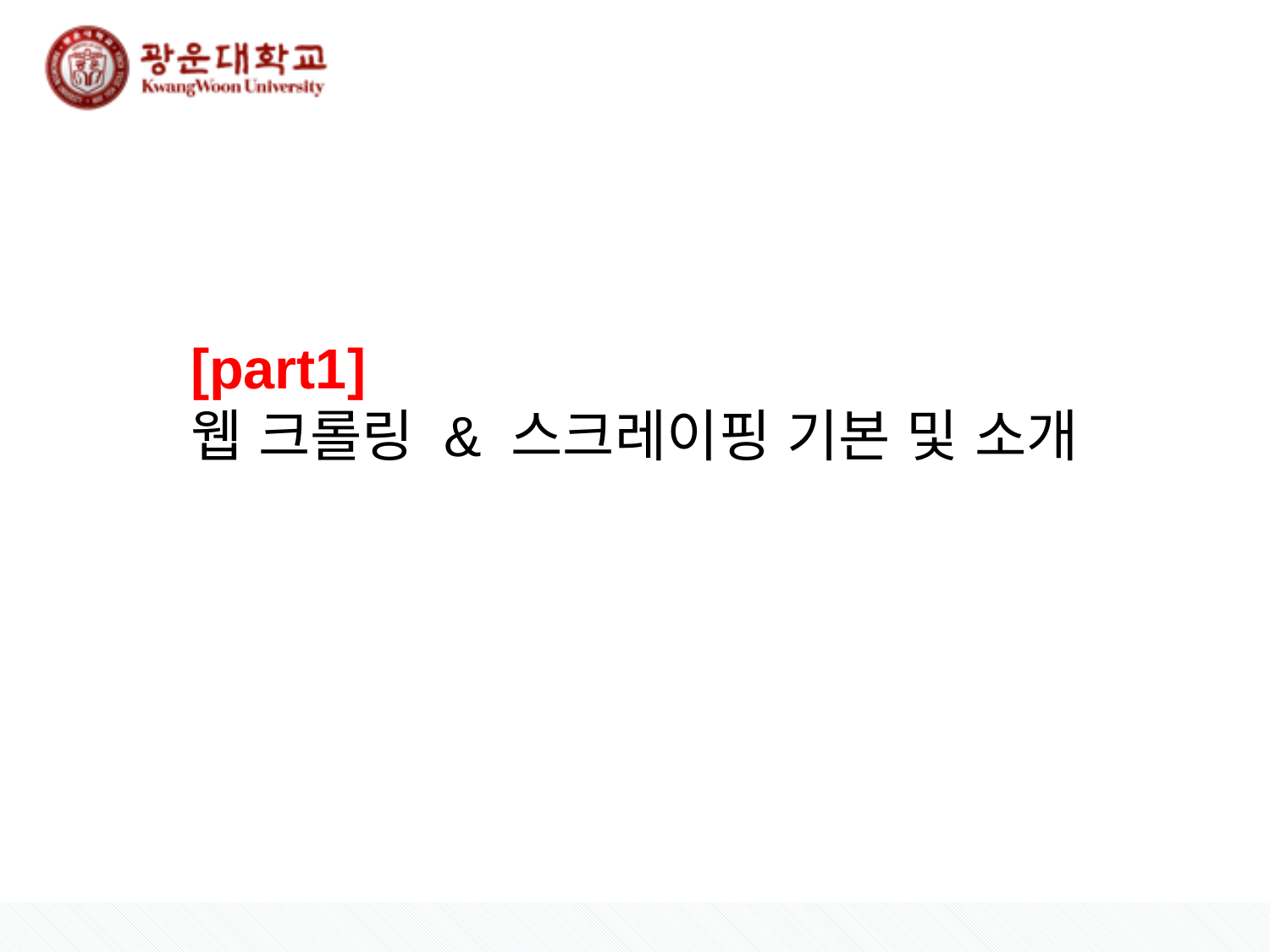

[part1]
웹 크롤링 & 스크레이핑 기본 및 소개